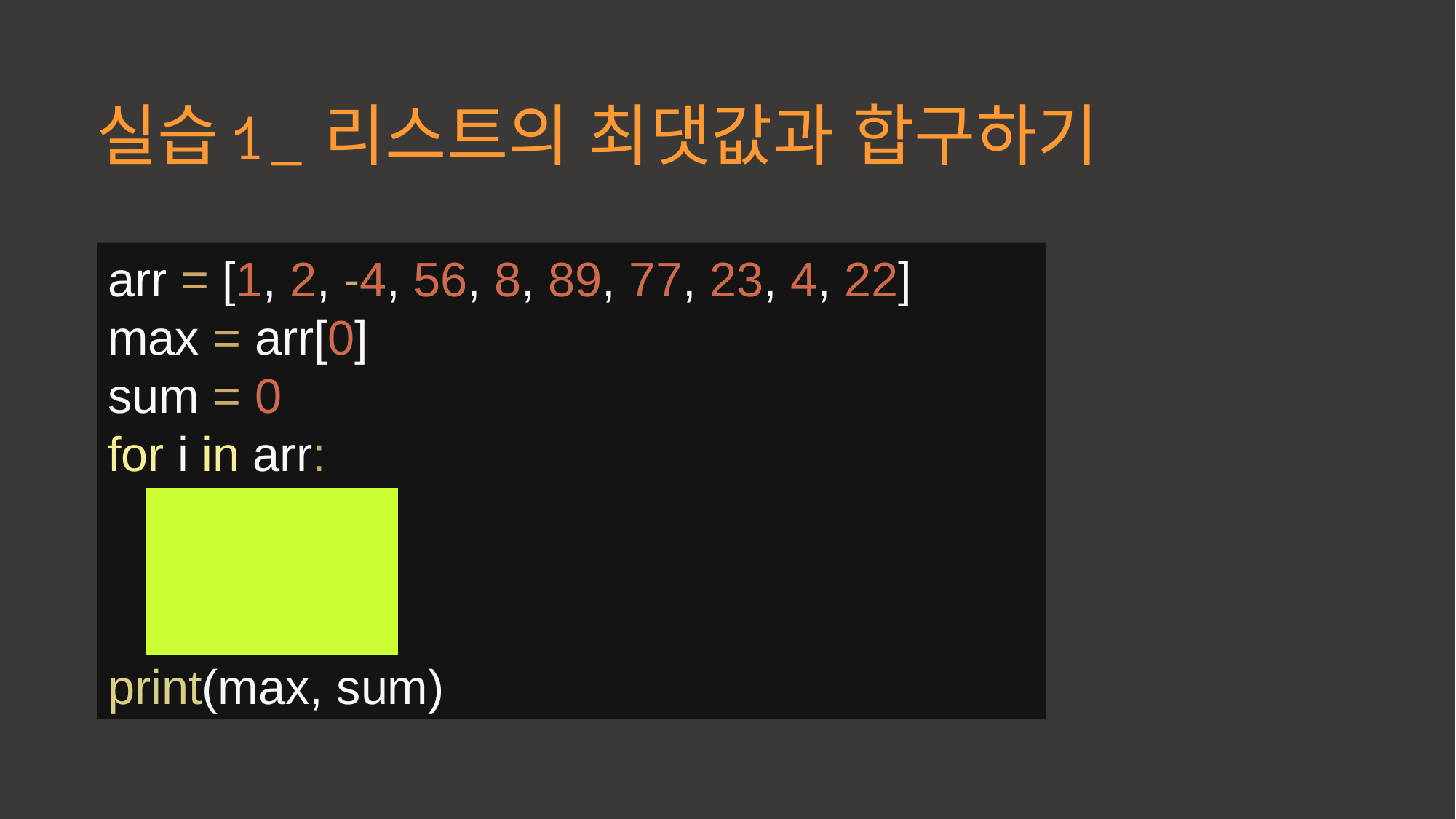

실습1_리스트의 최댓값과 합구하기

arr = [1, 2, -4, 56, 8, 89, 77, 23, 4, 22]
max = arr[0]
sum = 0
for i in arr:
    if max < i:
        max = i
    sum += i
print(max, sum)